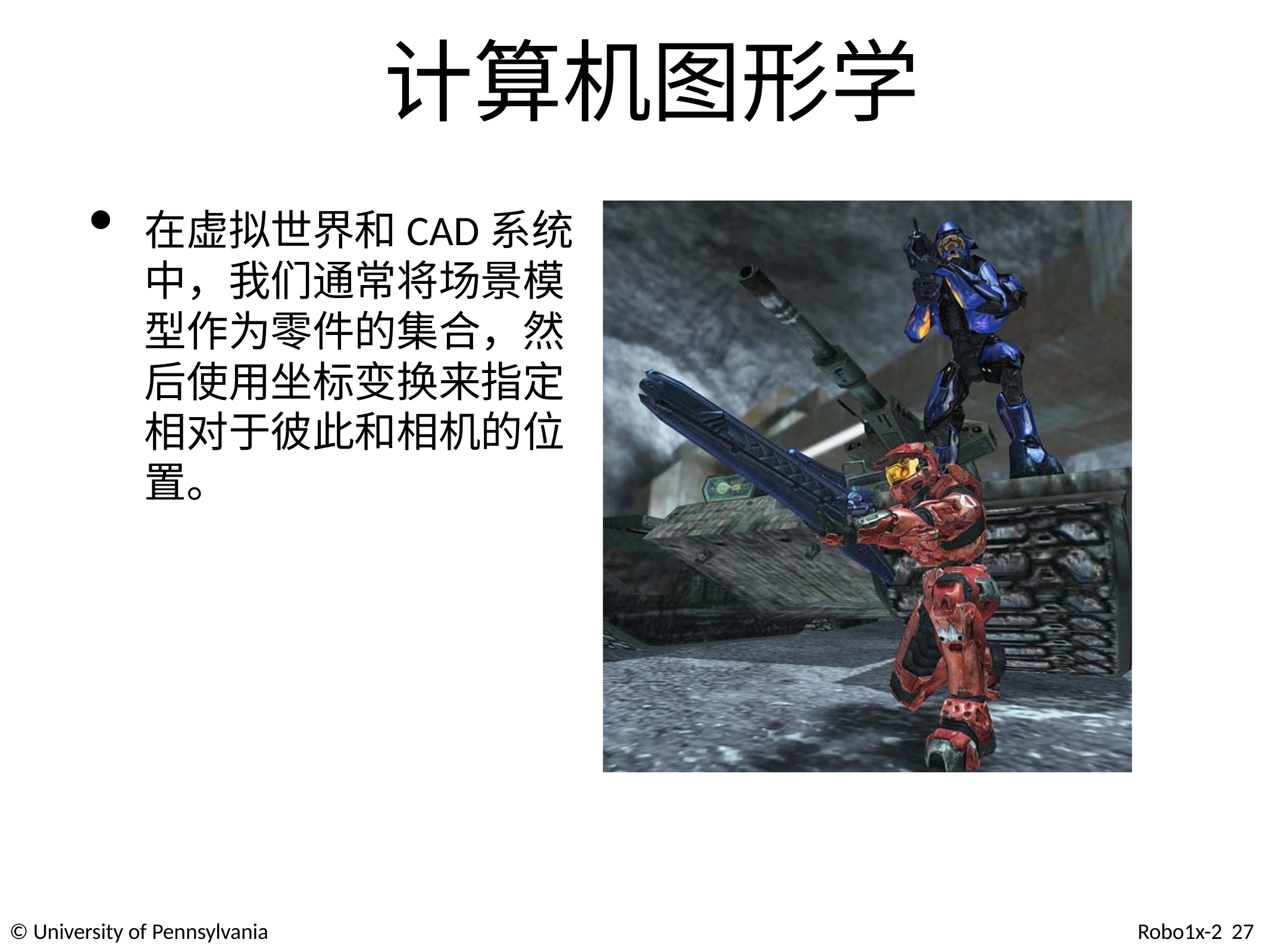

# 计算机图形学

在虚拟世界和CAD系统中，我们通常将场景模型作为零件的集合，然后使用坐标变换来指定相对于彼此和相机的位置。
© University of Pennsylvania
Robo1x-2 27